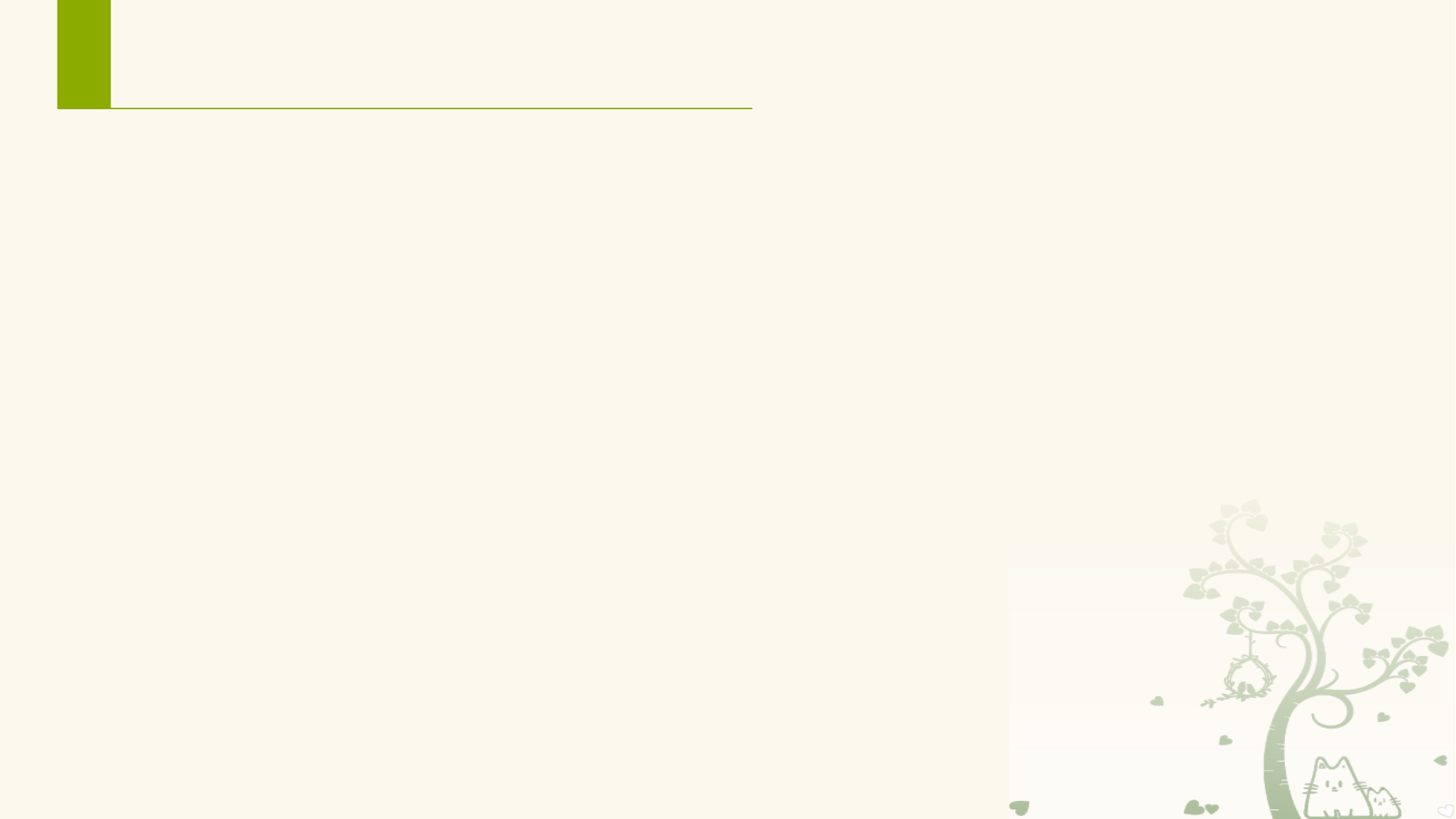

# 4. 准备Android APP 的运行环境
另外一种方案是使用真机
需要一台基于Android OS 的终端设备（手机），版本介于项目创建时设置的最低兼容版本。
设置开发者模式。首先，通过数据线把手机连接到电脑上，然后进入到“关于手机”，连续点击版本号，通过这种方式显示“开发者选项”，然后勾选启动“USB调试选项”。这样就准备好了真机作为项目运行环境。
注意：使用真机时，不同厂家的启动开发者选项的方式可能不一样，请自行上网查找方法。